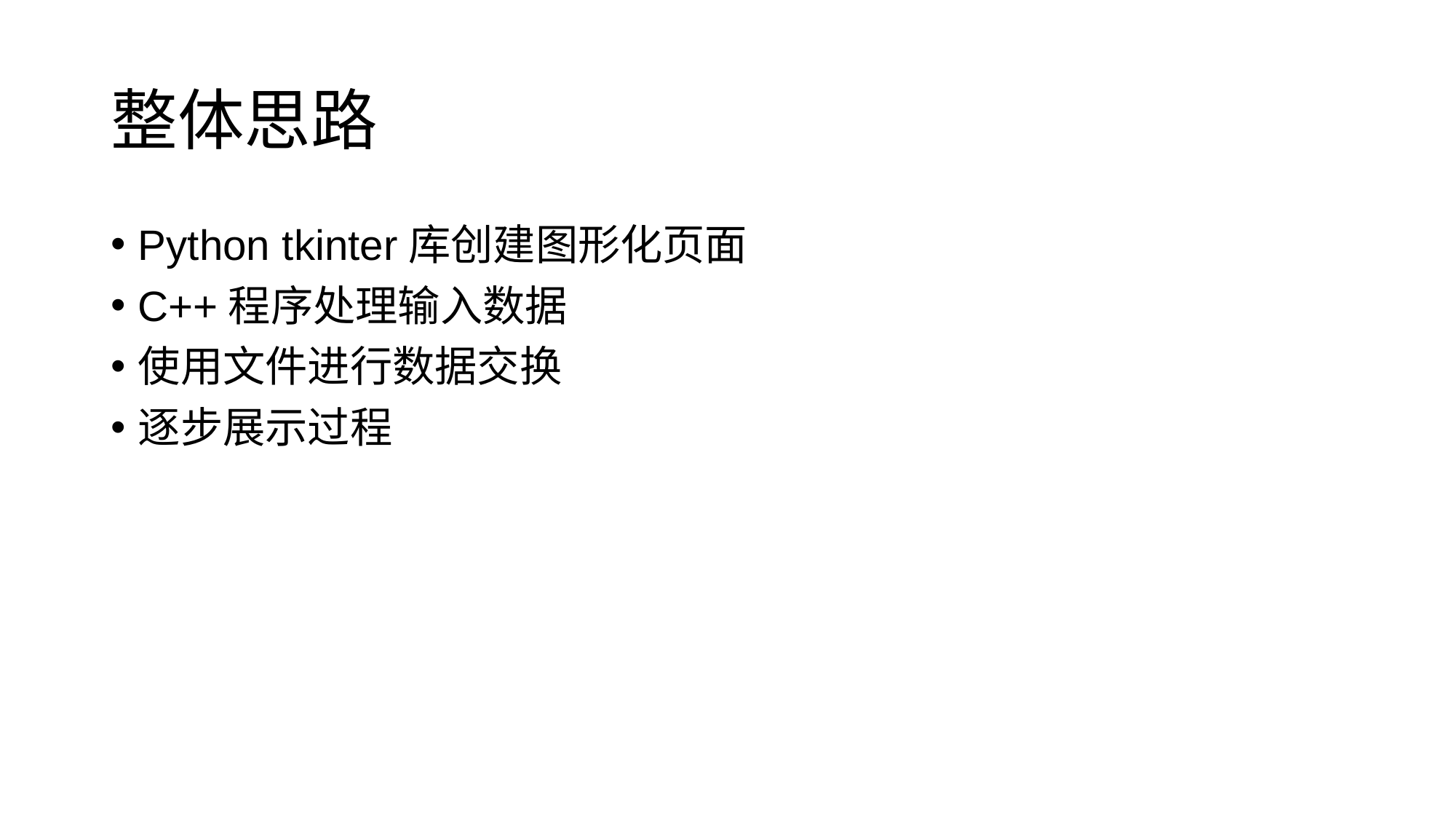

# 整体思路
Python tkinter库创建图形化页面
C++程序处理输入数据
使用文件进行数据交换
逐步展示过程